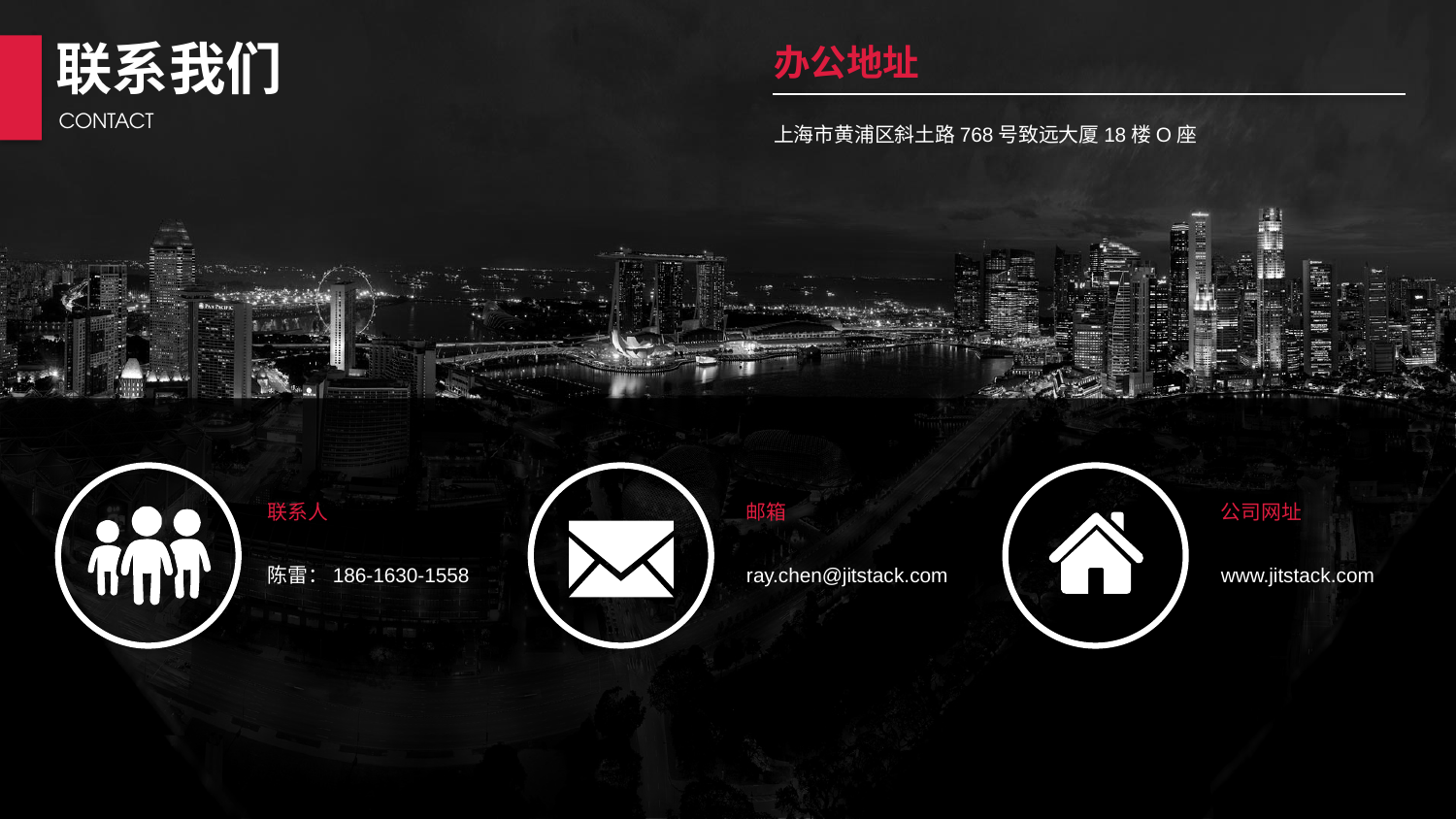

办公地址

上海市黄浦区斜土路768号致远大厦18楼O座
联系我们

CONTACT

公司网址

www.jitstack.com
邮箱

ray.chen@jitstack.com
联系人

陈雷：186-1630-1558